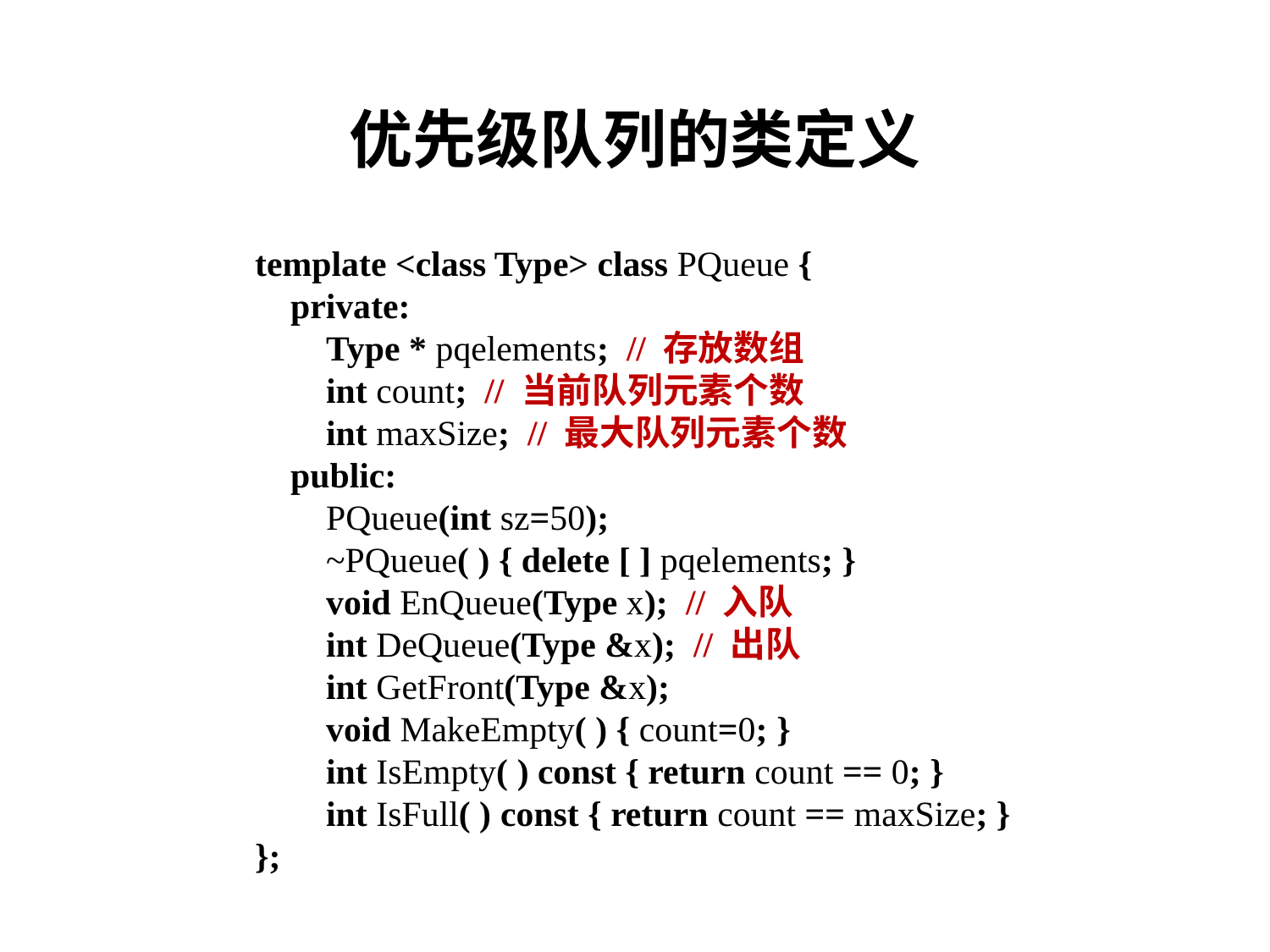

# 优先级队列的类定义
template <class Type> class PQueue {
    private:
        Type * pqelements;  // 存放数组
        int count;  // 当前队列元素个数
        int maxSize;  // 最大队列元素个数
    public:
        PQueue(int sz=50);
        ~PQueue( ) { delete [ ] pqelements; }
        void EnQueue(Type x);  // 入队
        int DeQueue(Type &x);  // 出队
        int GetFront(Type &x);
        void MakeEmpty( ) { count=0; }
        int IsEmpty( ) const { return count == 0; }
        int IsFull( ) const { return count == maxSize; }
};